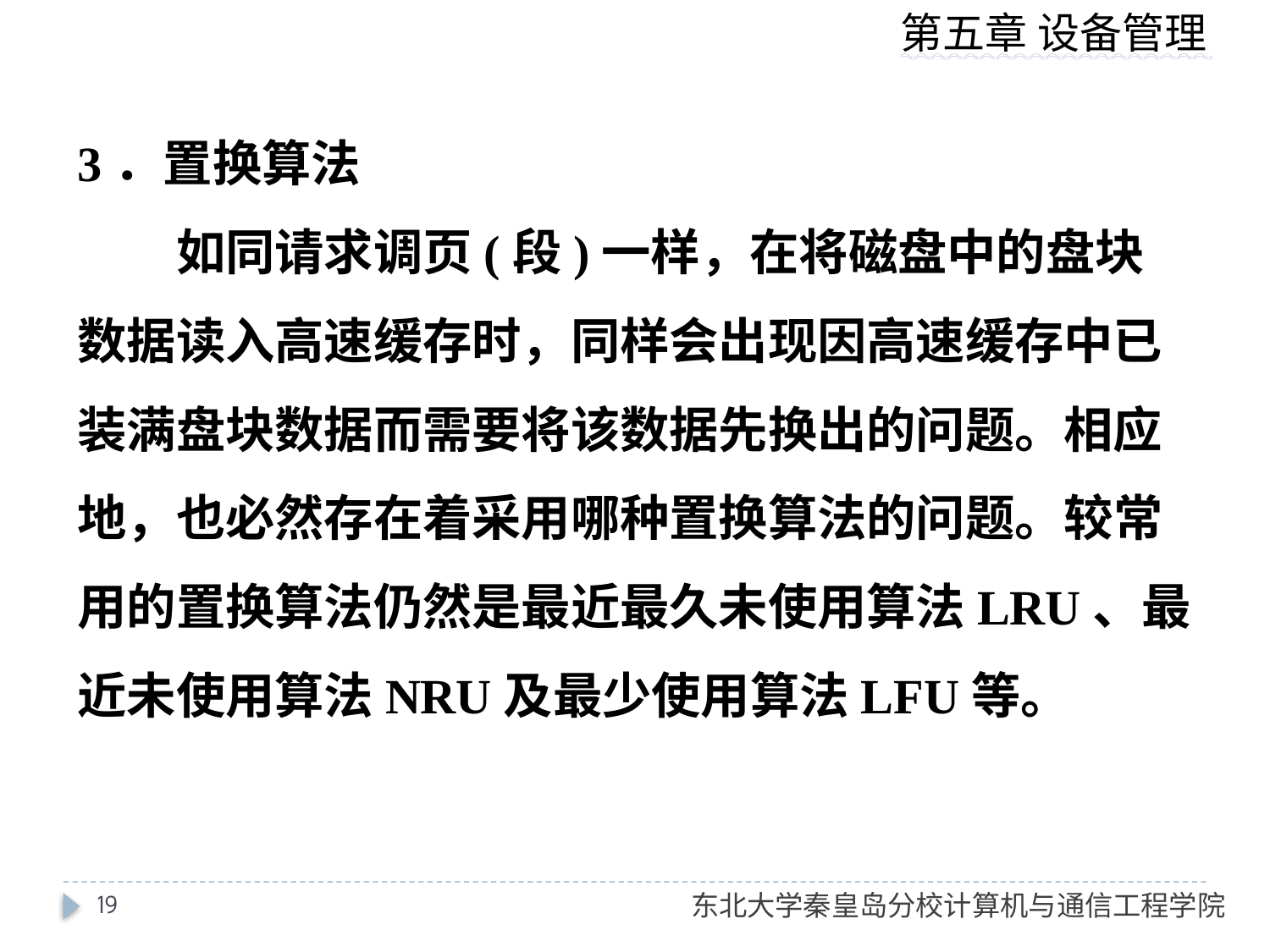

3．置换算法
　　如同请求调页(段)一样，在将磁盘中的盘块数据读入高速缓存时，同样会出现因高速缓存中已装满盘块数据而需要将该数据先换出的问题。相应地，也必然存在着采用哪种置换算法的问题。较常用的置换算法仍然是最近最久未使用算法LRU、最近未使用算法NRU及最少使用算法LFU等。

19